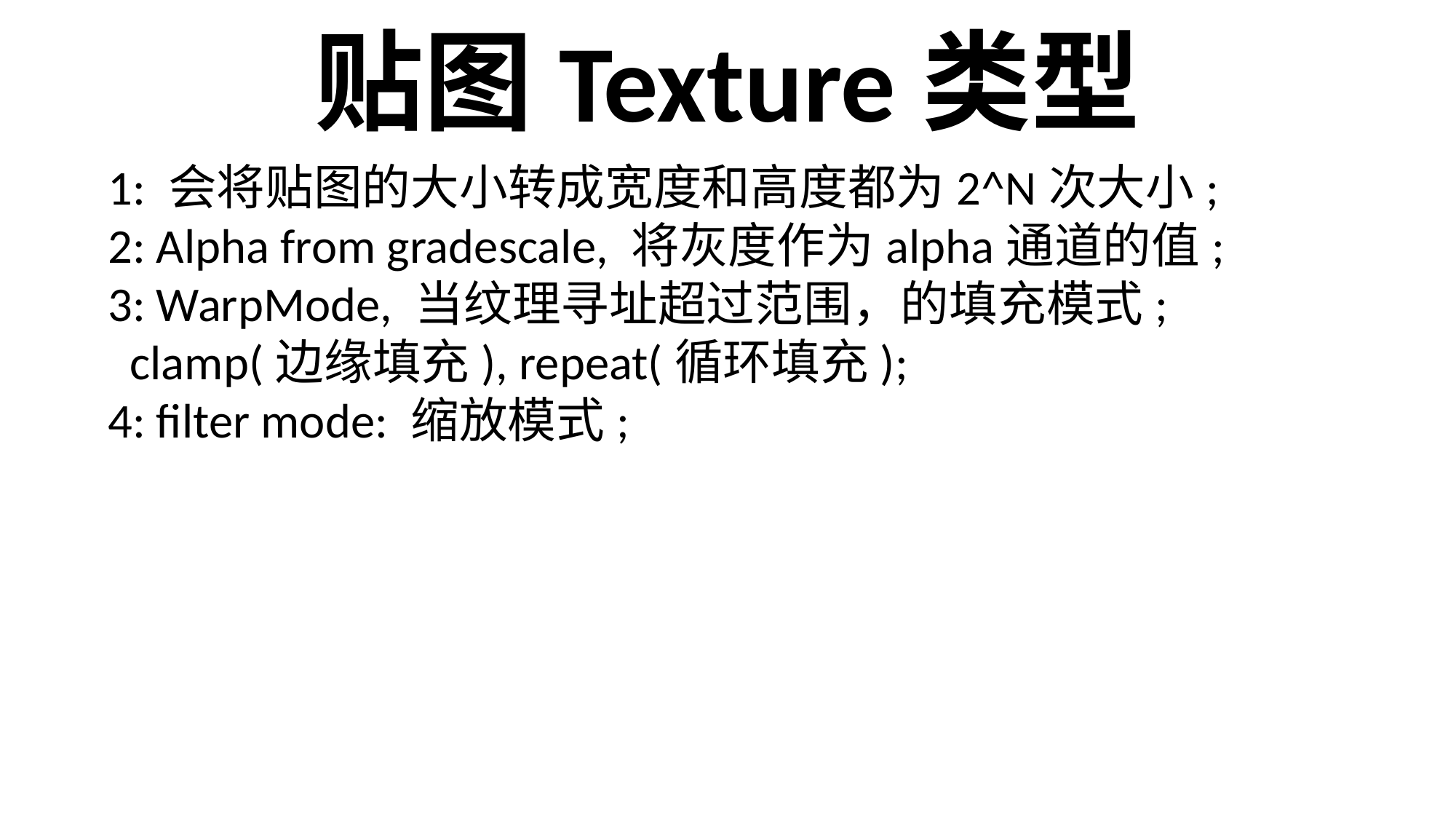

贴图Texture类型
1: 会将贴图的大小转成宽度和高度都为2^N次大小;
2: Alpha from gradescale, 将灰度作为alpha通道的值;
3: WarpMode, 当纹理寻址超过范围，的填充模式;
  clamp(边缘填充), repeat(循环填充);
4: filter mode: 缩放模式;
1